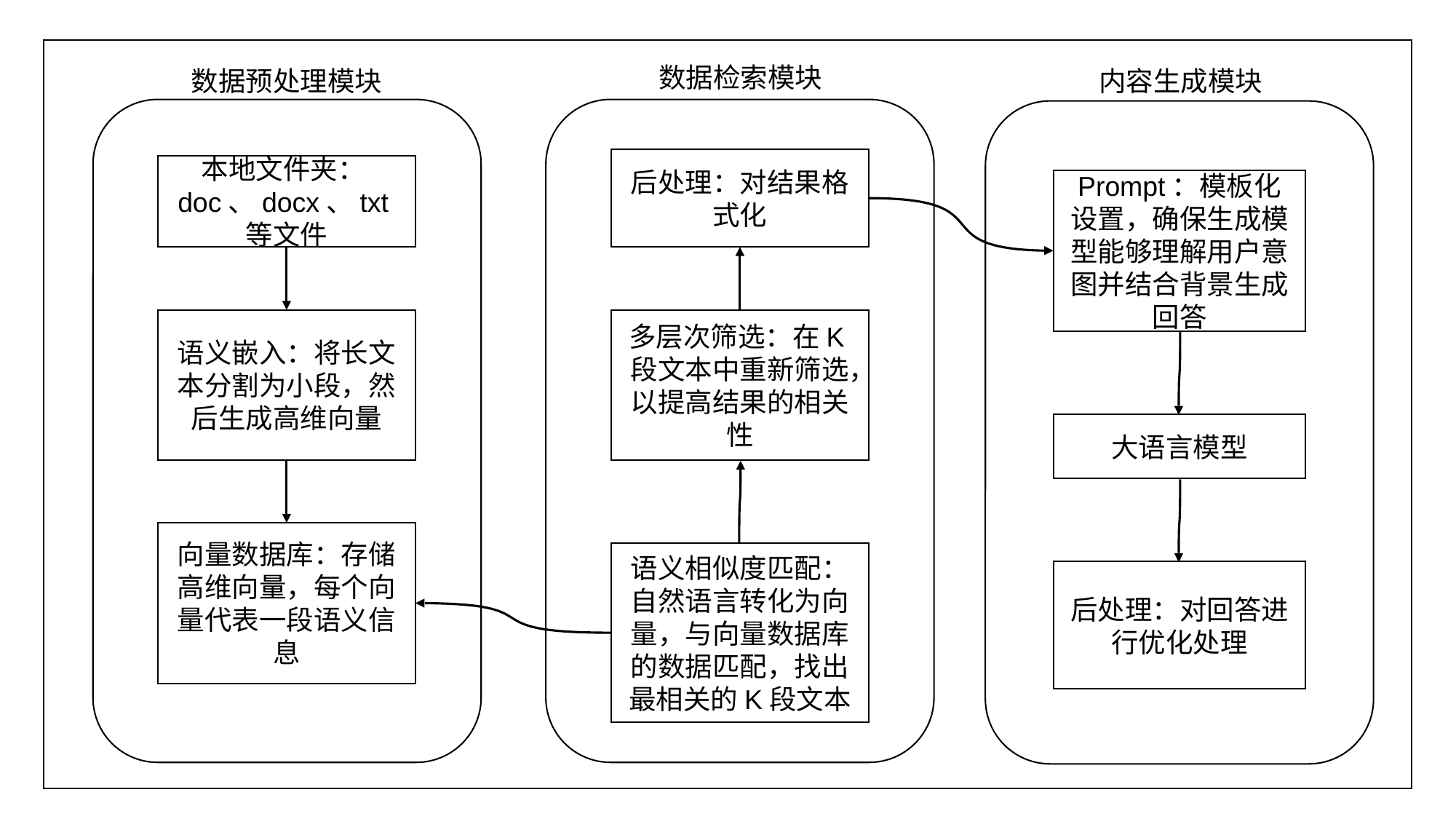

数据检索模块
数据预处理模块
内容生成模块

本地文件夹：doc、docx、txt等文件
语义嵌入：将长文本分割为小段，然后生成高维向量
向量数据库：存储高维向量，每个向量代表一段语义信息

后处理：对结果格式化
Prompt：模板化设置，确保生成模型能够理解用户意图并结合背景生成回答
多层次筛选：在K段文本中重新筛选，以提高结果的相关性
大语言模型
语义相似度匹配：自然语言转化为向量，与向量数据库的数据匹配，找出最相关的K段文本
后处理：对回答进行优化处理